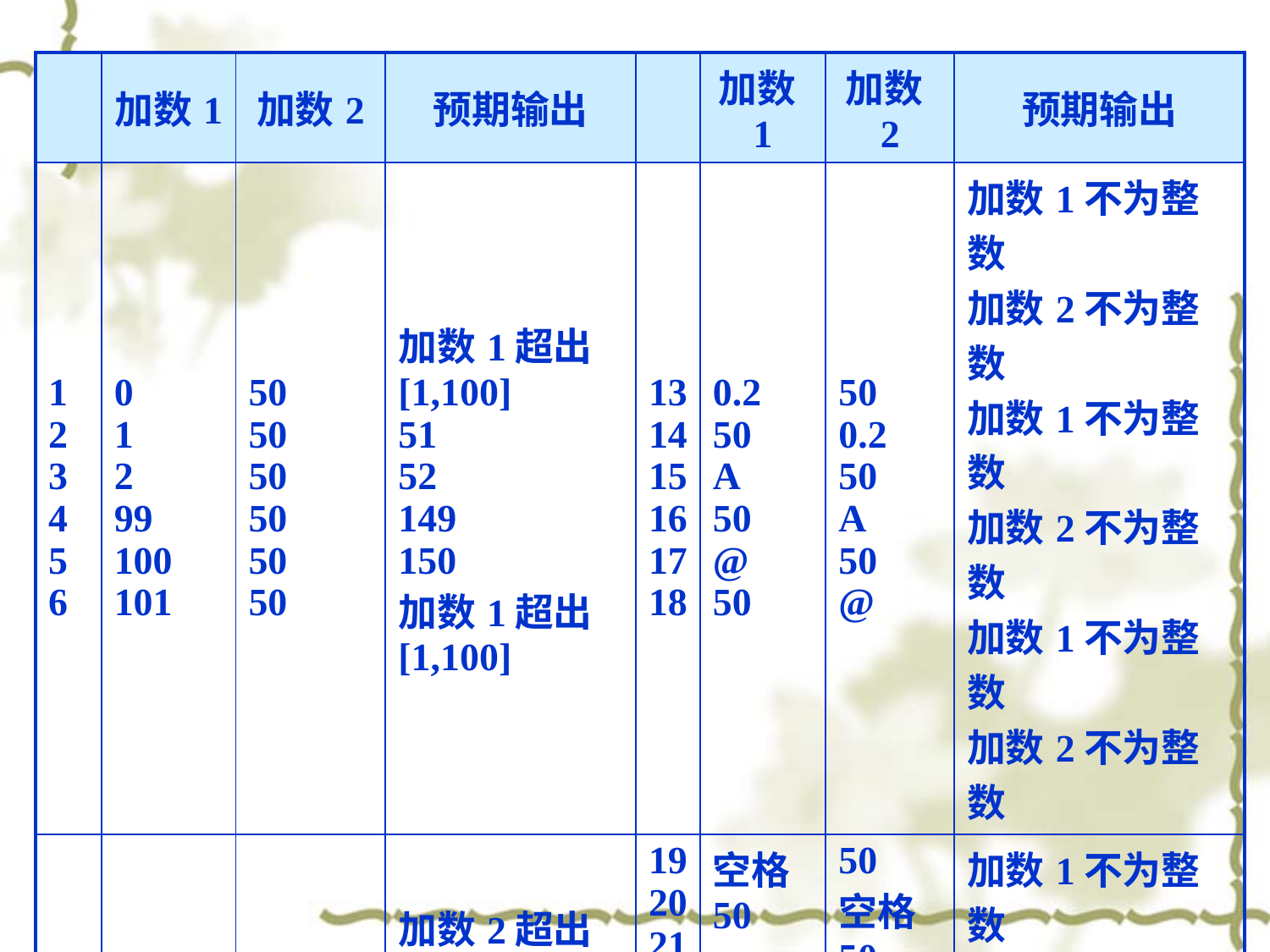

|  | 加数1 | 加数2 | 预期输出 |  | 加数1 | 加数2 | 预期输出 |
| --- | --- | --- | --- | --- | --- | --- | --- |
| 1 2 3 4 5 6 | 0 1 2 99 100 101 | 50 50 50 50 50 50 | 加数1超出[1,100] 51 52 149 150 加数1超出[1,100] | 13 14 15 16 17 18 | 0.2 50 A 50 @ 50 | 50 0.2 50 A 50 @ | 加数1不为整数 加数2不为整数 加数1不为整数 加数2不为整数 加数1不为整数 加数2不为整数 |
| 7 8 9 10 11 12 | 50 50 50 50 50 50 | 0 1 2 99 100 101 | 加数2超出[1,100] 51 52 149 150 加数2超出[1,100] | 19 20 21 22 23 | 空格 50 50 50 | 50 空格 50 50 | 加数1不为整数 加数2不为整数 加数1不为整数 加数2不为整数 100 |